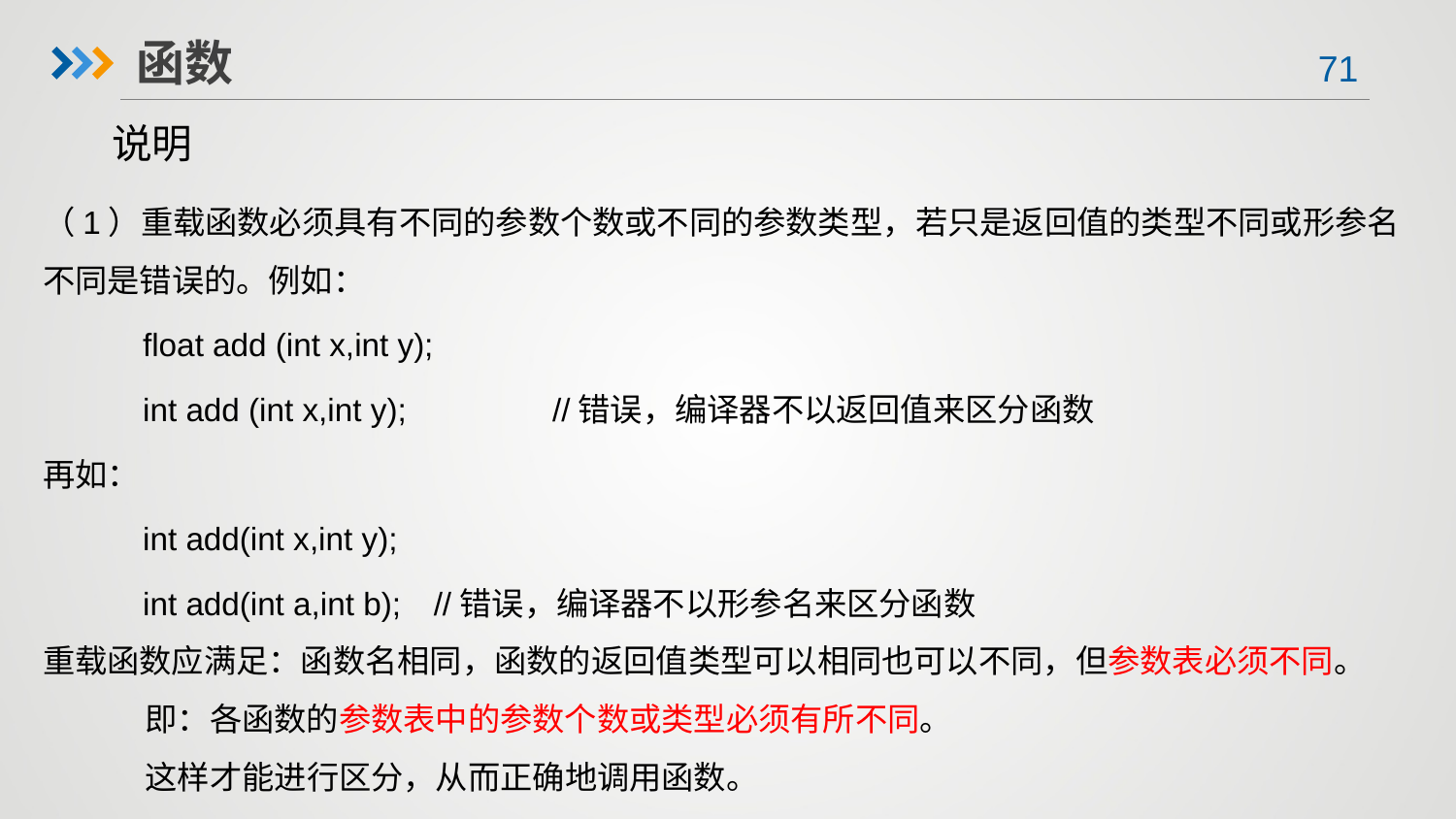

函数
说明
（1）重载函数必须具有不同的参数个数或不同的参数类型，若只是返回值的类型不同或形参名不同是错误的。例如：
   float add (int x,int y);
   int add (int x,int y);   	//错误，编译器不以返回值来区分函数
再如：
   int add(int x,int y);
   int add(int a,int b);	   //错误，编译器不以形参名来区分函数
重载函数应满足：函数名相同，函数的返回值类型可以相同也可以不同，但参数表必须不同。
   即：各函数的参数表中的参数个数或类型必须有所不同。
   这样才能进行区分，从而正确地调用函数。